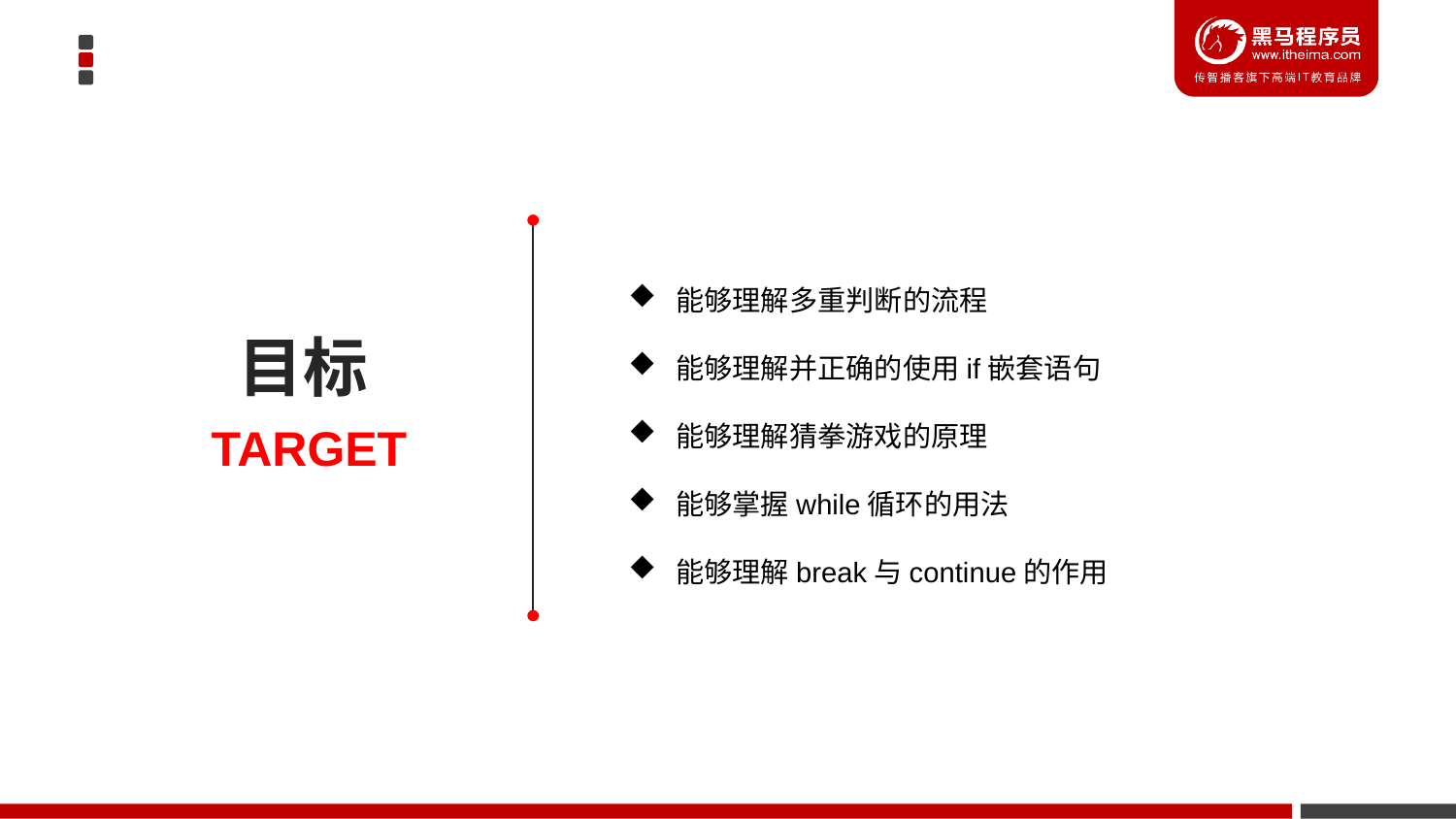

能够理解多重判断的流程
 能够理解并正确的使用if嵌套语句
 能够理解猜拳游戏的原理
 能够掌握while循环的用法
 能够理解break与continue的作用
目标
TARGET